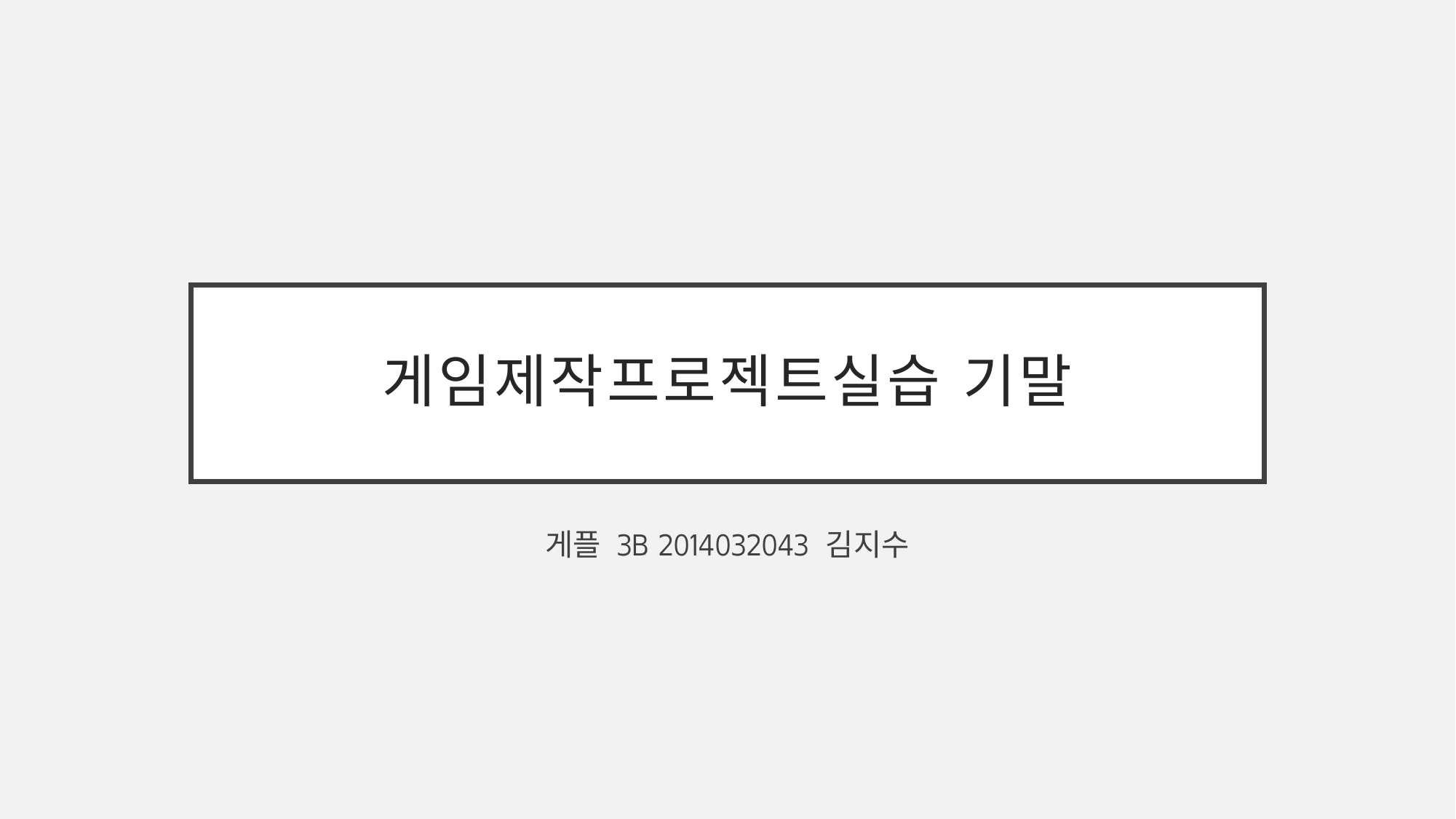

# 게임제작프로젝트실습 기말
게플 3B 2014032043 김지수